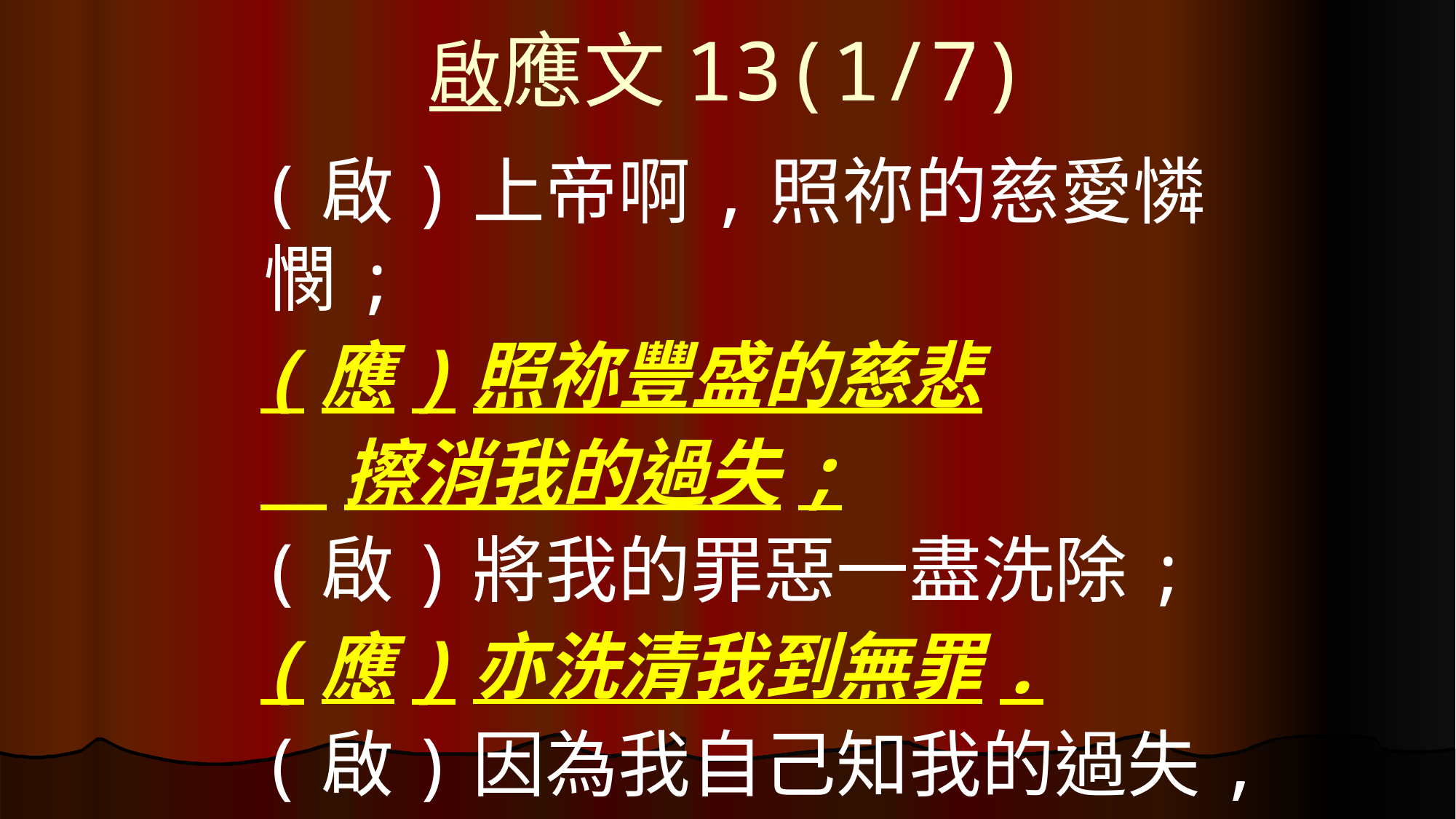

# 啟應文13(1/7)
(啟)上帝啊,照祢的慈愛憐憫;
(應)照祢豐盛的慈悲
    擦消我的過失;
(啟)將我的罪惡一盡洗除;
(應)亦洗清我到無罪.
(啟)因為我自己知我的過失,